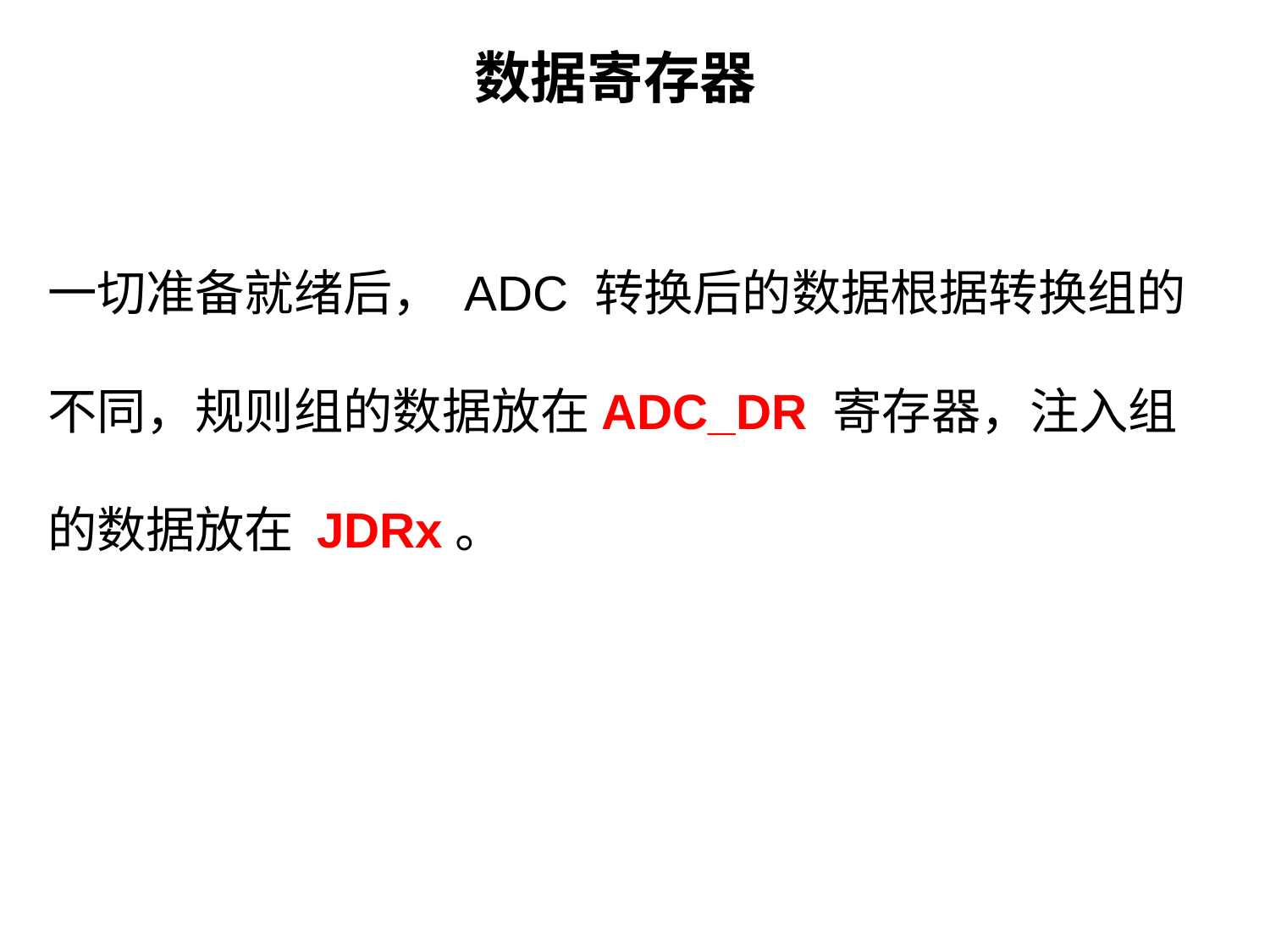

数据寄存器
一切准备就绪后， ADC 转换后的数据根据转换组的不同，规则组的数据放在ADC_DR 寄存器，注入组的数据放在 JDRx。